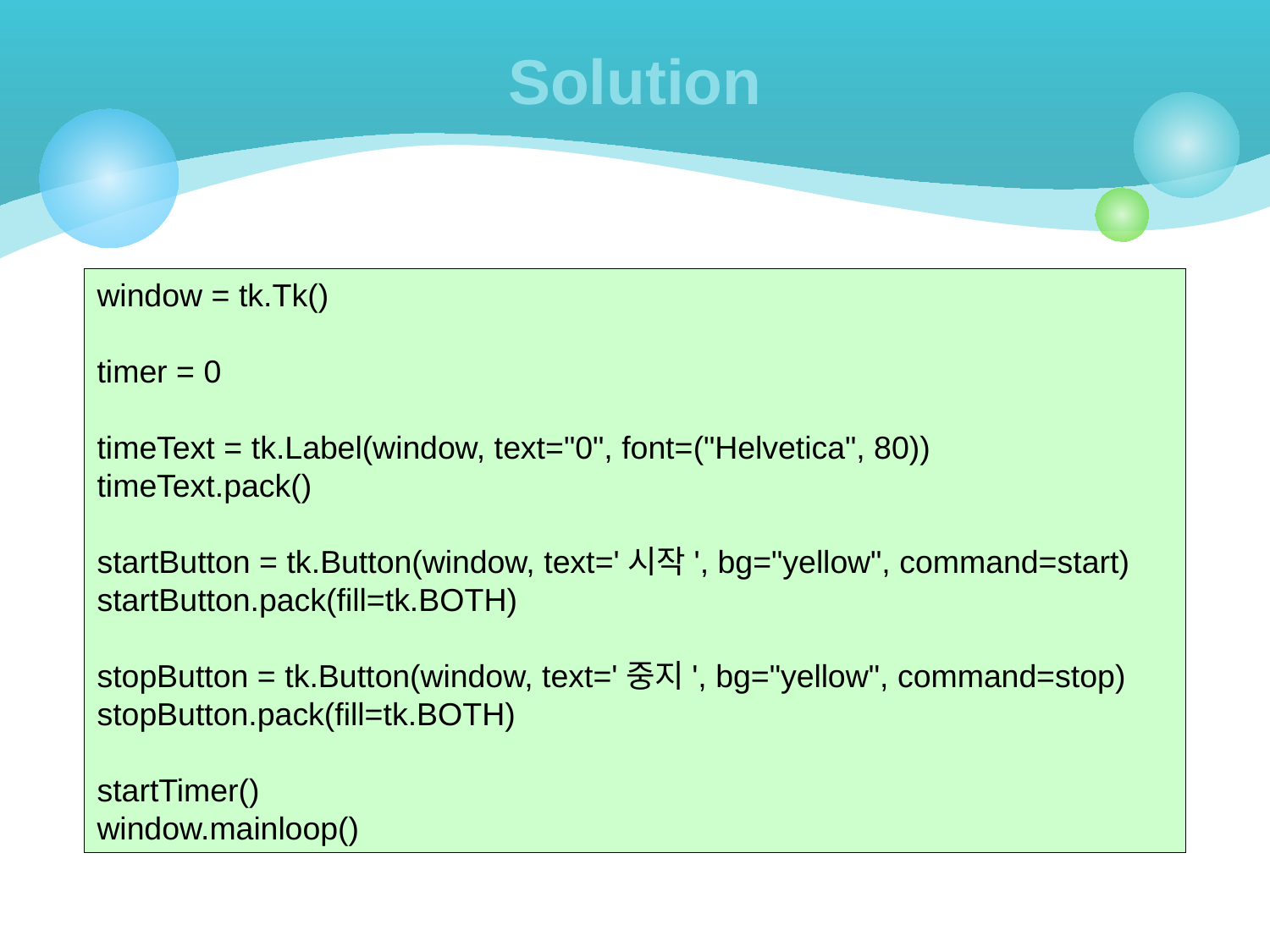

# Solution
window = tk.Tk()

timer = 0

timeText = tk.Label(window, text="0", font=("Helvetica", 80))
timeText.pack()

startButton = tk.Button(window, text='시작', bg="yellow", command=start)
startButton.pack(fill=tk.BOTH)

stopButton = tk.Button(window, text='중지', bg="yellow", command=stop)
stopButton.pack(fill=tk.BOTH)

startTimer()
window.mainloop()